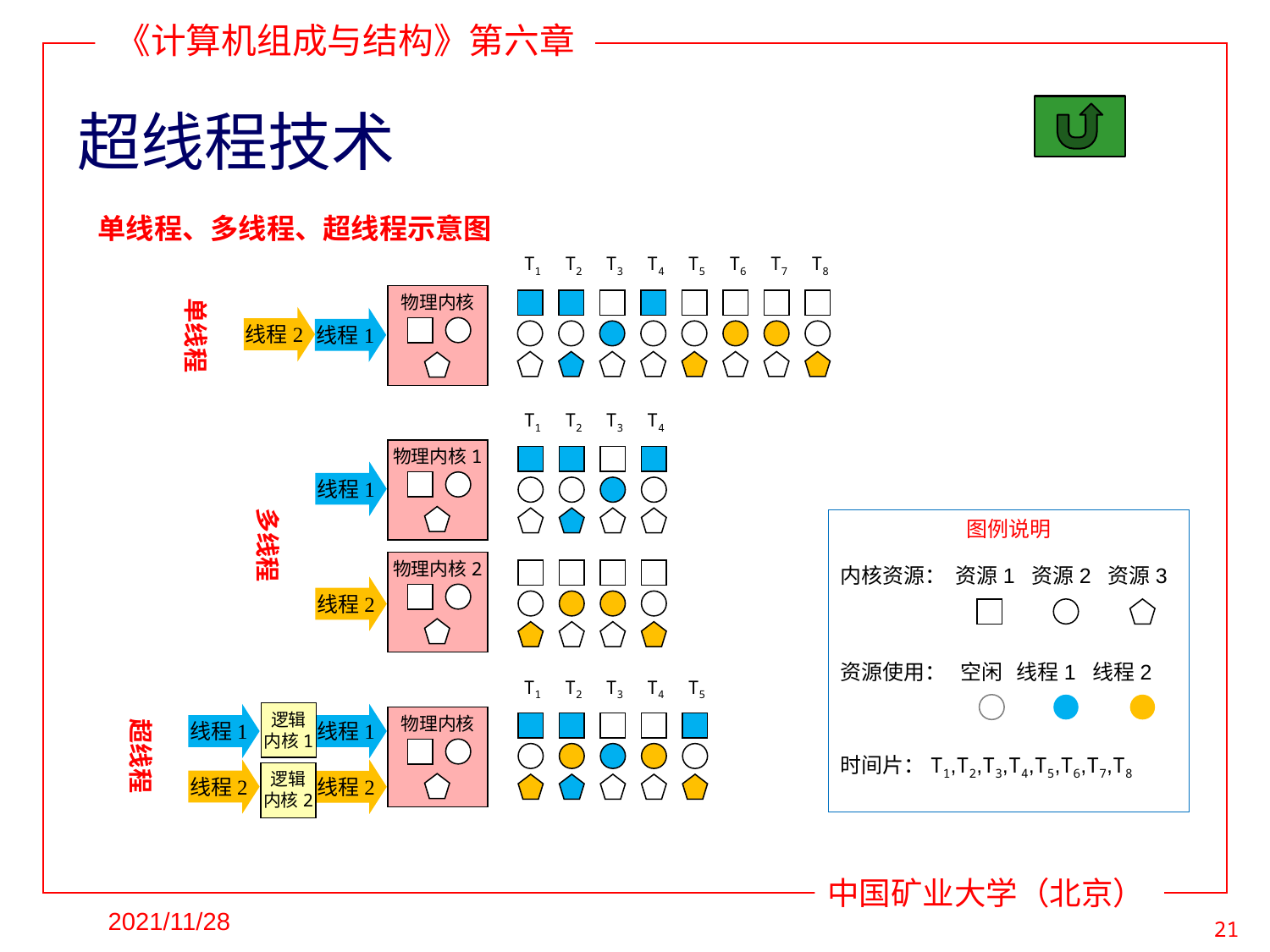

# 超线程技术

单线程、多线程、超线程示意图
T1
T2
T3
T4
T5
T6
T7
T8
单线程
物理内核

线程2
线程1

T1
T2
T3
T4
物理内核1

线程1

多线程

物理内核2

线程2

图例说明
内核资源：  资源1  资源2  资源3

资源使用：   空闲   线程1  线程2

时间片：T1,T2,T3,T4,T5,T6,T7,T8

T1
T2
T3
T4
T5
逻辑内核1
超线程
线程1
线程1
物理内核

线程2
线程2
逻辑内核2

2021/11/28